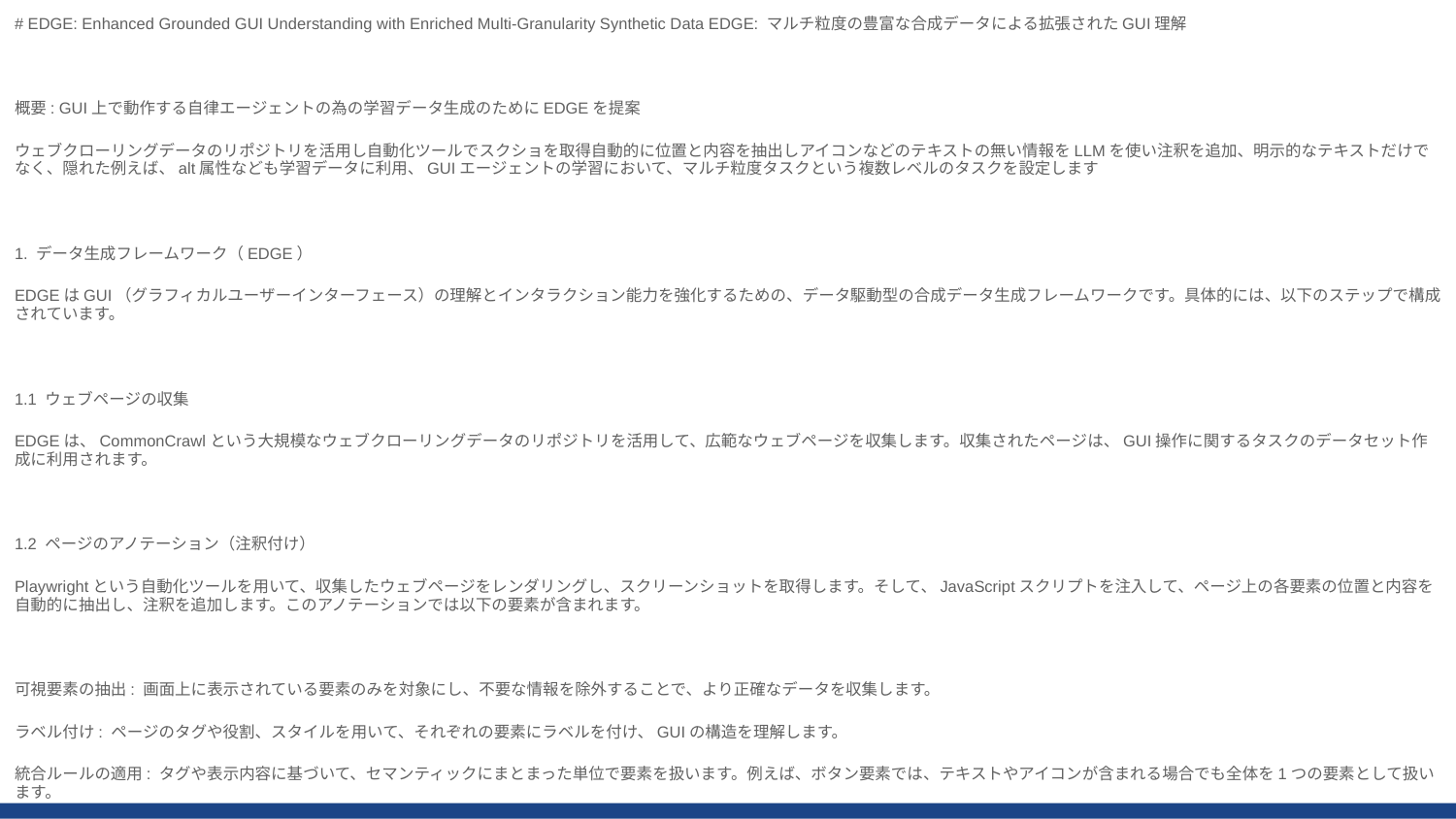

# EDGE: Enhanced Grounded GUI Understanding with Enriched Multi-Granularity Synthetic Data EDGE: マルチ粒度の豊富な合成データによる拡張されたGUI理解

概要: GUI上で動作する自律エージェントの為の学習データ生成のためにEDGEを提案
ウェブクローリングデータのリポジトリを活用し自動化ツールでスクショを取得自動的に位置と内容を抽出しアイコンなどのテキストの無い情報をLLMを使い注釈を追加、明示的なテキストだけでなく、隠れた例えば、alt属性なども学習データに利用、GUIエージェントの学習において、マルチ粒度タスクという複数レベルのタスクを設定します

1. データ生成フレームワーク（EDGE）
EDGEはGUI（グラフィカルユーザーインターフェース）の理解とインタラクション能力を強化するための、データ駆動型の合成データ生成フレームワークです。具体的には、以下のステップで構成されています。

1.1 ウェブページの収集
EDGEは、CommonCrawlという大規模なウェブクローリングデータのリポジトリを活用して、広範なウェブページを収集します。収集されたページは、GUI操作に関するタスクのデータセット作成に利用されます。

1.2 ページのアノテーション（注釈付け）
Playwrightという自動化ツールを用いて、収集したウェブページをレンダリングし、スクリーンショットを取得します。そして、JavaScriptスクリプトを注入して、ページ上の各要素の位置と内容を自動的に抽出し、注釈を追加します。このアノテーションでは以下の要素が含まれます。

可視要素の抽出: 画面上に表示されている要素のみを対象にし、不要な情報を除外することで、より正確なデータを収集します。
ラベル付け: ページのタグや役割、スタイルを用いて、それぞれの要素にラベルを付け、GUIの構造を理解します。
統合ルールの適用: タグや表示内容に基づいて、セマンティックにまとまった単位で要素を扱います。例えば、ボタン要素では、テキストやアイコンが含まれる場合でも全体を1つの要素として扱います。
1.3 アノテーションのリッチ化
EDGEは、明示的なテキストだけでなく、隠れた要素（例えば、alt属性やaria-labelなどのアクセシビリティ情報）も取得し、訓練データとして利用します。このことにより、GUI要素の理解をより人間の認知に近づけることが可能になります。

1. マルチ粒度タスク設定
EDGEはGUIエージェントの学習において、マルチ粒度タスクという手法を導入しています。この手法は、GUI要素の理解を深めるために複数レベルのタスクを設定し、次の2つのタイプのタスクを設けています。

2.1 エレメンタリタスク
要素レベルQA: 各要素に対する質問応答タスクを生成し、GUIの理解を促進します。具体的には、ページ内の各要素の位置や内容に関する質問が設定され、それに対する回答を訓練データとして使用します。
OCRタスク: ページ内に表示されているテキストを認識するタスクで、テキスト要素の正確な理解を目指します。
データ拡張技術: スクリーンショットをランダムにトリミングし、見える要素の座標を変更することや、特定の要素に長方形の枠を重ねることで、位置や内容の認識精度を向上させます。
2.2 アドバンスタスク
機能推論タスク: ウェブページ全体の目的や機能に関する簡単な説明を提供するタスクです。これにより、ページの全体的な意味を把握する能力を強化します。
詳細説明タスク: ページ内の主要な要素について、位置や内容の詳細な説明を行います。これにより、要素の部分的な理解とグローバルな理解を両立させます。
会話意図タスク: 特定の要素に対するユーザーインタラクションをシミュレートし、それを質問応答形式で提示するタスクです。このタスクにより、ユーザーの意図を理解し、適切なGUI操作を行う能力を訓練します。
3. アイコン理解タスク
アイコンなどの視覚的な要素は、テキストが含まれていないため、従来のスクリプトベースの注釈付けでは十分に捉えられません。そこで、EDGEでは、複数のアイコンフォントライブラリからよく使用されるアイコンを収集し、それに対してGPT-4などの大規模言語モデルを用いて説明を生成します。さらに、これらのアイコンをウェブページのスクリーンショットに埋め込み、アイコンとテキストが混在するシナリオを作り出して、モデルの学習データに追加します。このようにして、アイコン理解の能力を強化しています。

1. データセットの統合
EDGEはウェブページから生成したデータだけでなく、他のGUIデータセット（例えば、Ricoなど）も統合しています。また、一般的な視覚指示追従データセット（LLaVAやMonkeyなど）を使用し、様々なタスクからなる包括的なデータセットを構築しています。このデータセットには、約542万のQAペアが含まれており、その60％はEDGE独自の合成手法によるものです。
2. 学習方法
EDGEの学習には、画像エンコーダを固定し、言語モデルの全てのパラメータをトレーニングします。具体的には、Lion 8-bitオプティマイザを用い、学習率を1e-5に設定し、コサイン学習率スケジューラを採用しています。学習には8つのNVIDIA A800 GPUを用いて約2日間かかります。このようにして、GUIに特化したLVLMの学習を進め、デスクトップやモバイルの環境にも転移できるようにしています。
3. 実験と結果
学習されたEDGEモデルは、複数のGUIベンチマークやエージェントベンチマークでその効果が検証されました。例えば、VisualWebBenchやScreenSpotといったベンチマークにおいて、他のLVLMよりも優れたパフォーマンスを示しました。また、デスクトップやモバイルの新しい環境への転移も可能であることが実証されました。これにより、従来のGUIモデルが抱える限界（特に視覚的な要素に対する理解力の低さ）を克服しています。

まとめ
EDGEは、従来のGUI理解モデルの課題を克服するために、視覚言語モデル（LVLM）を用いた新しいデータ生成フレームワークを提案し、ウェブページから得られる豊富なデータを自動的に合成することで、GUIエージェントの能力を大幅に向上させています。これにより、手作業でのアノテーションの依存を減らし、より汎用的なGUIエージェントの開発を可能にしています。